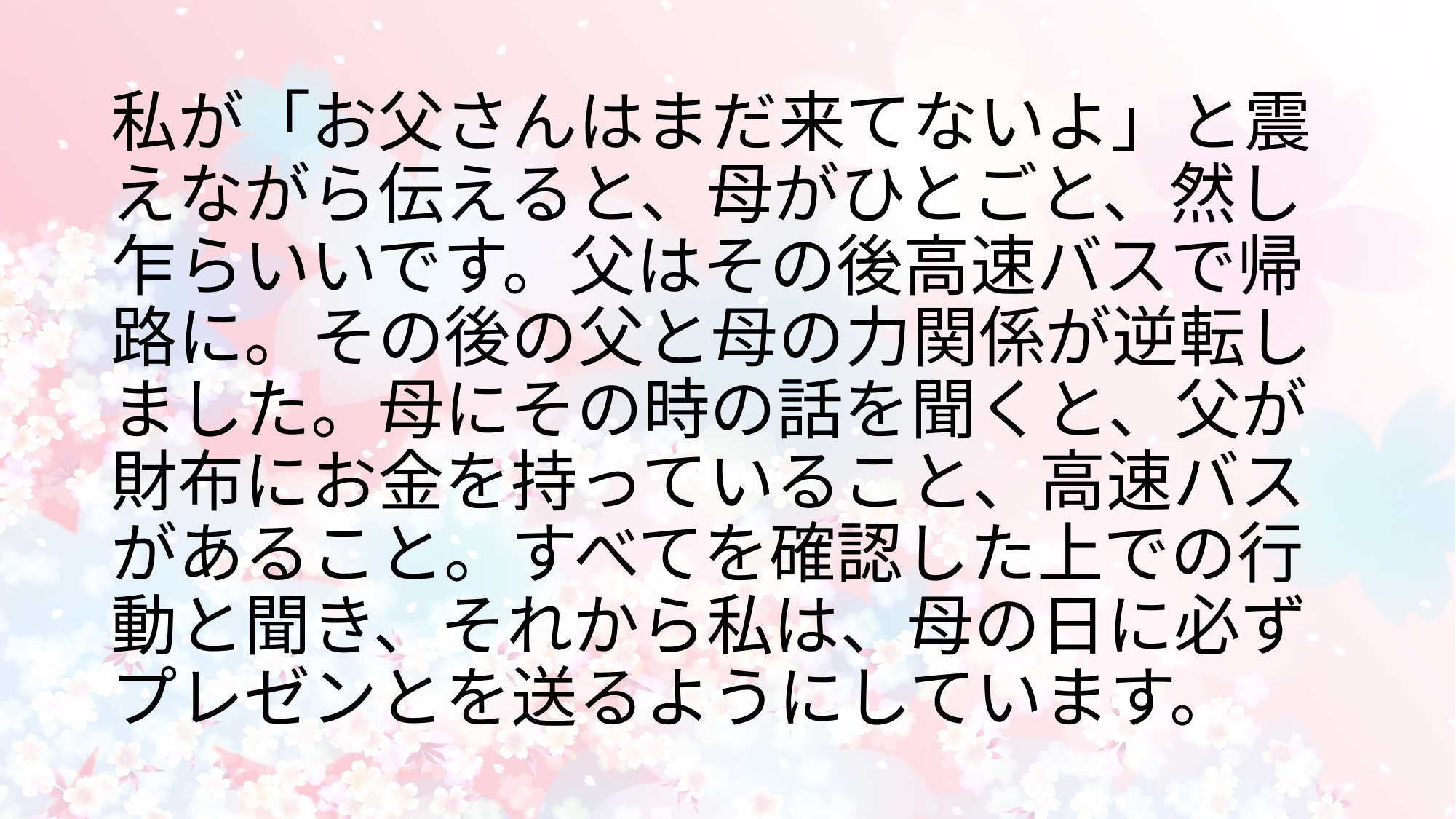

私が「お父さんはまだ来てないよ」と震えながら伝えると、母がひとごと、然し乍らいいです。父はその後高速バスで帰路に。その後の父と母の力関係が逆転しました。母にその時の話を聞くと、父が財布にお金を持っていること、高速バスがあること。すべてを確認した上での行動と聞き、それから私は、母の日に必ずプレゼンとを送るようにしています。